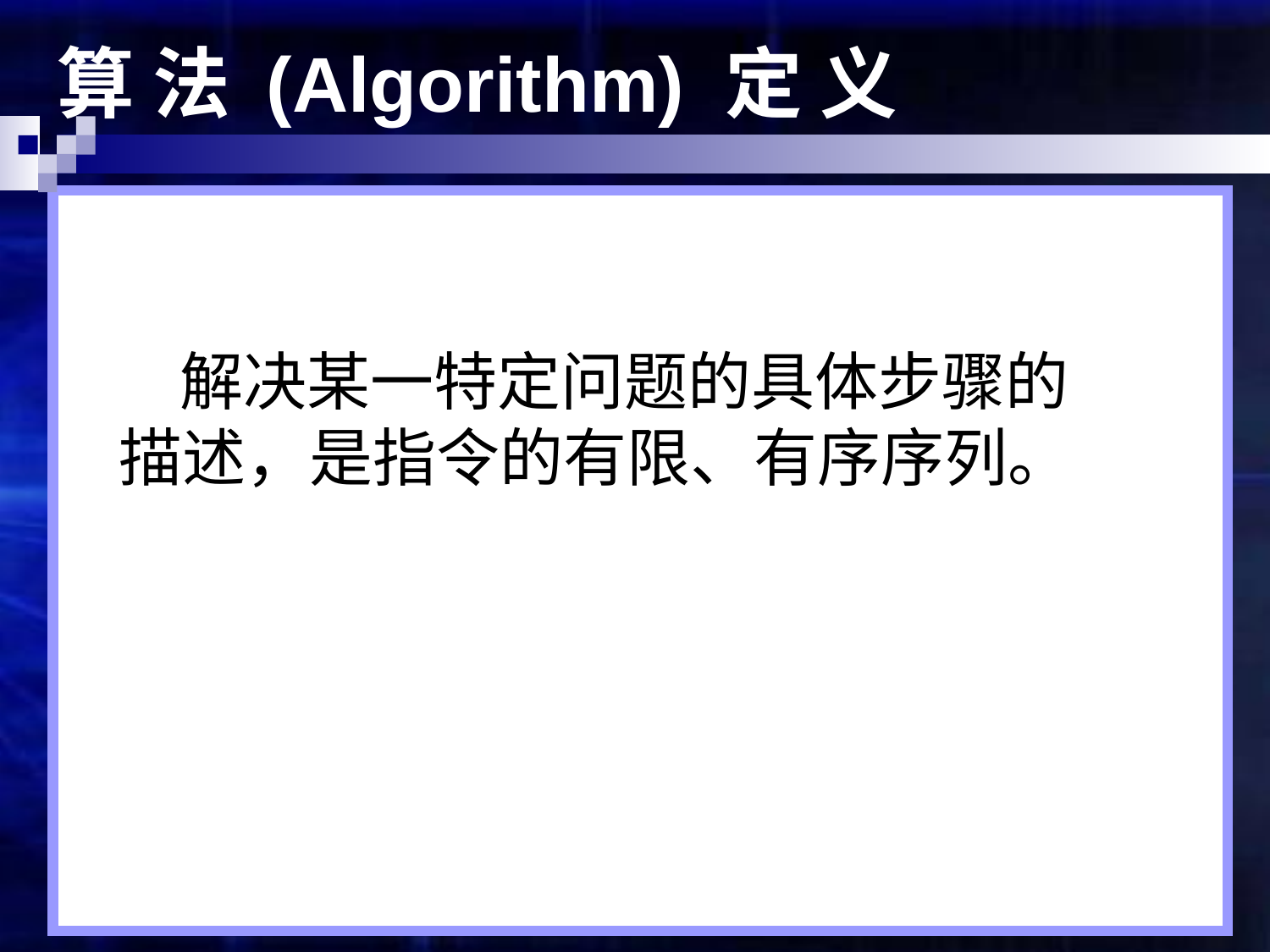

算 法 (Algorithm) 定 义
# 算 法 (Algorithm) 定 义
解决某一特定问题的具体步骤的描述，是指令的有限、有序序列。